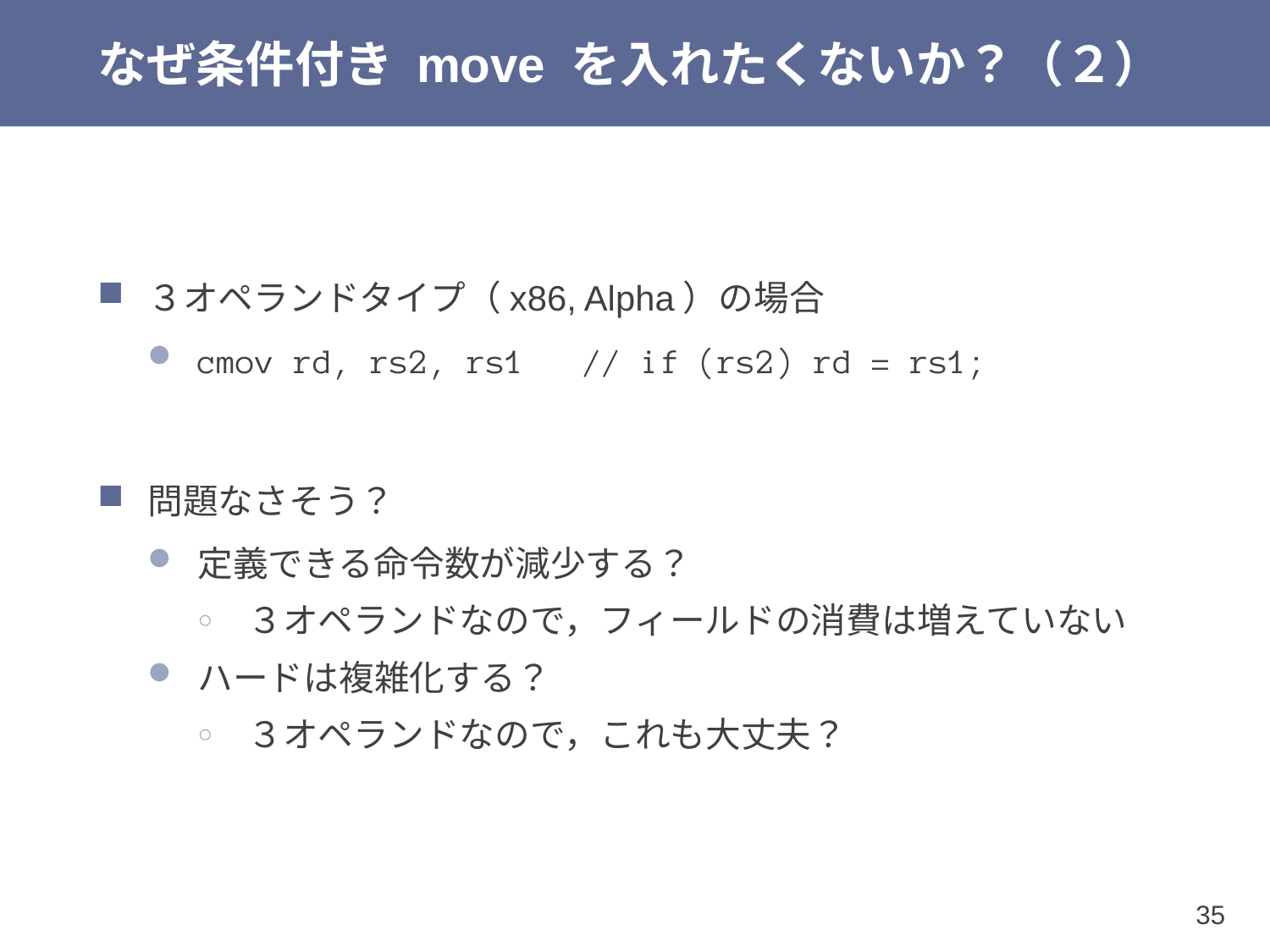

# なぜ条件付き move を入れたくないか？（２）
３オペランドタイプ（x86, Alpha）の場合
cmov rd, rs2, rs1   // if (rs2) rd = rs1;
問題なさそう？
定義できる命令数が減少する？
３オペランドなので，フィールドの消費は増えていない
ハードは複雑化する？
３オペランドなので，これも大丈夫？